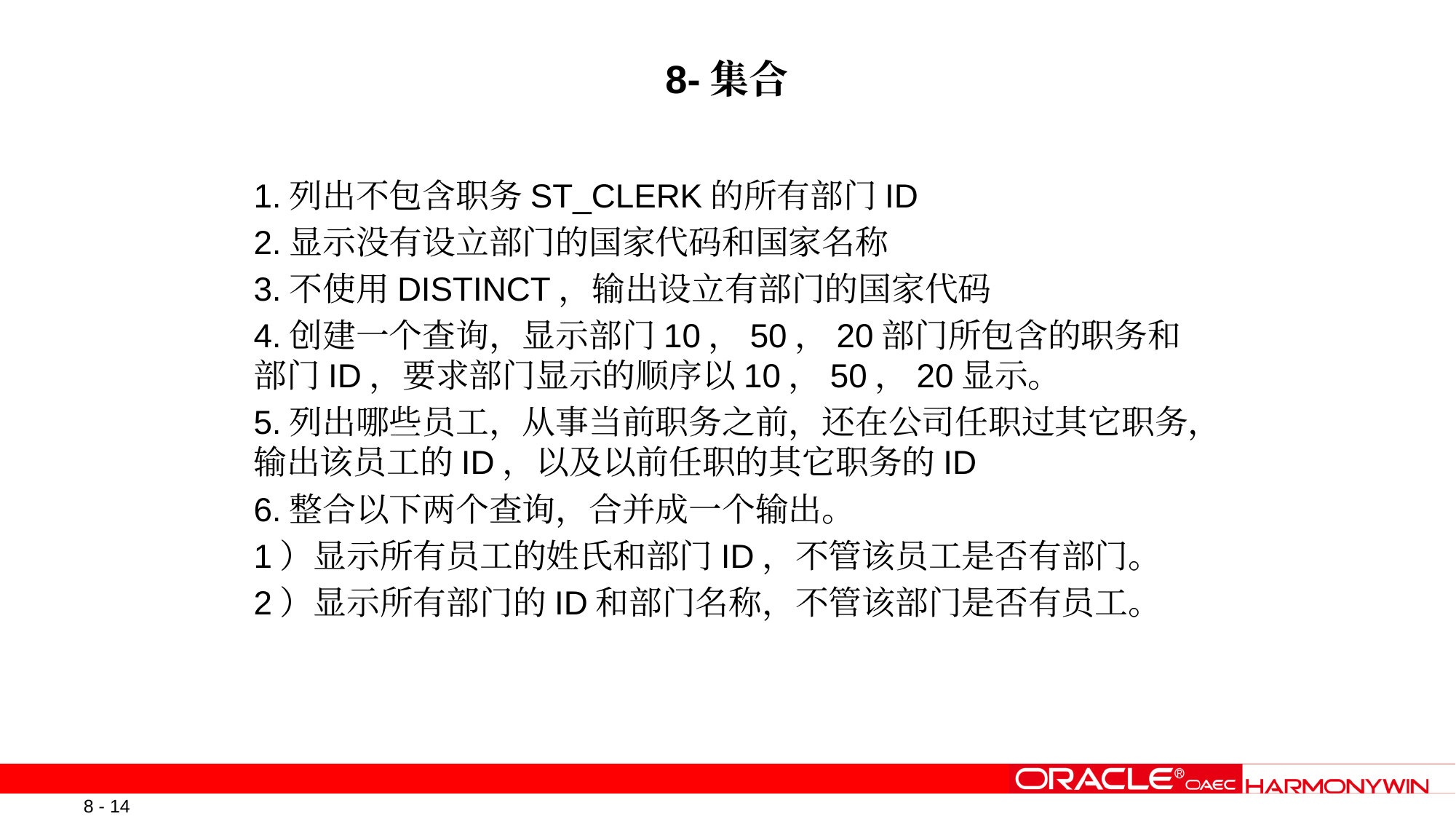

# 8-集合
1.列出不包含职务ST_CLERK的所有部门ID
2.显示没有设立部门的国家代码和国家名称
3.不使用DISTINCT，输出设立有部门的国家代码
4.创建一个查询，显示部门10，50，20部门所包含的职务和部门ID，要求部门显示的顺序以10，50，20显示。
5.列出哪些员工，从事当前职务之前，还在公司任职过其它职务，输出该员工的ID，以及以前任职的其它职务的ID
6.整合以下两个查询，合并成一个输出。
1）显示所有员工的姓氏和部门ID，不管该员工是否有部门。
2）显示所有部门的ID和部门名称，不管该部门是否有员工。